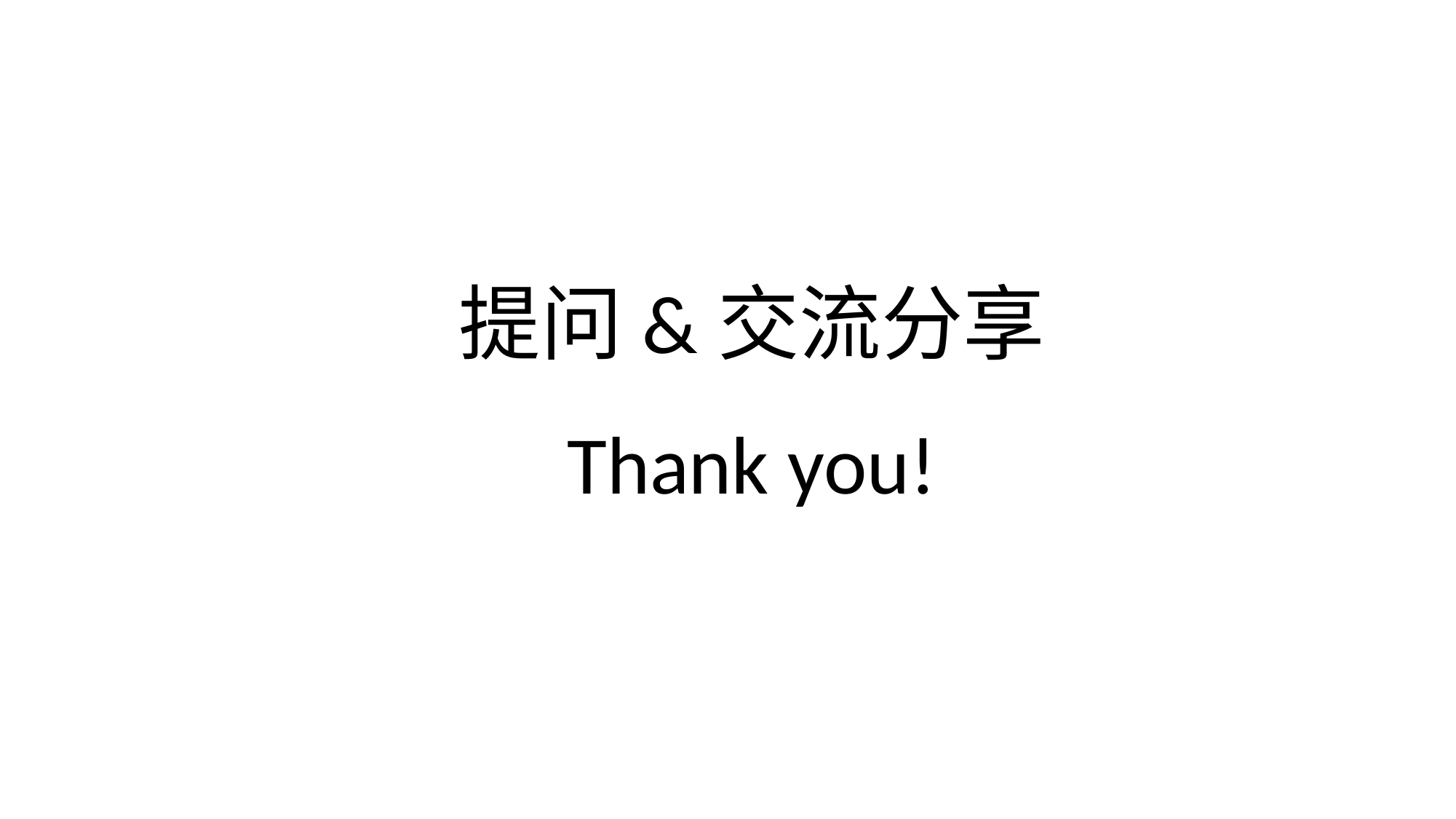

提问&交流分享
Thank you!
核心研发平台 AI研究院
语音识别条线SP4  王京京
2021年10月